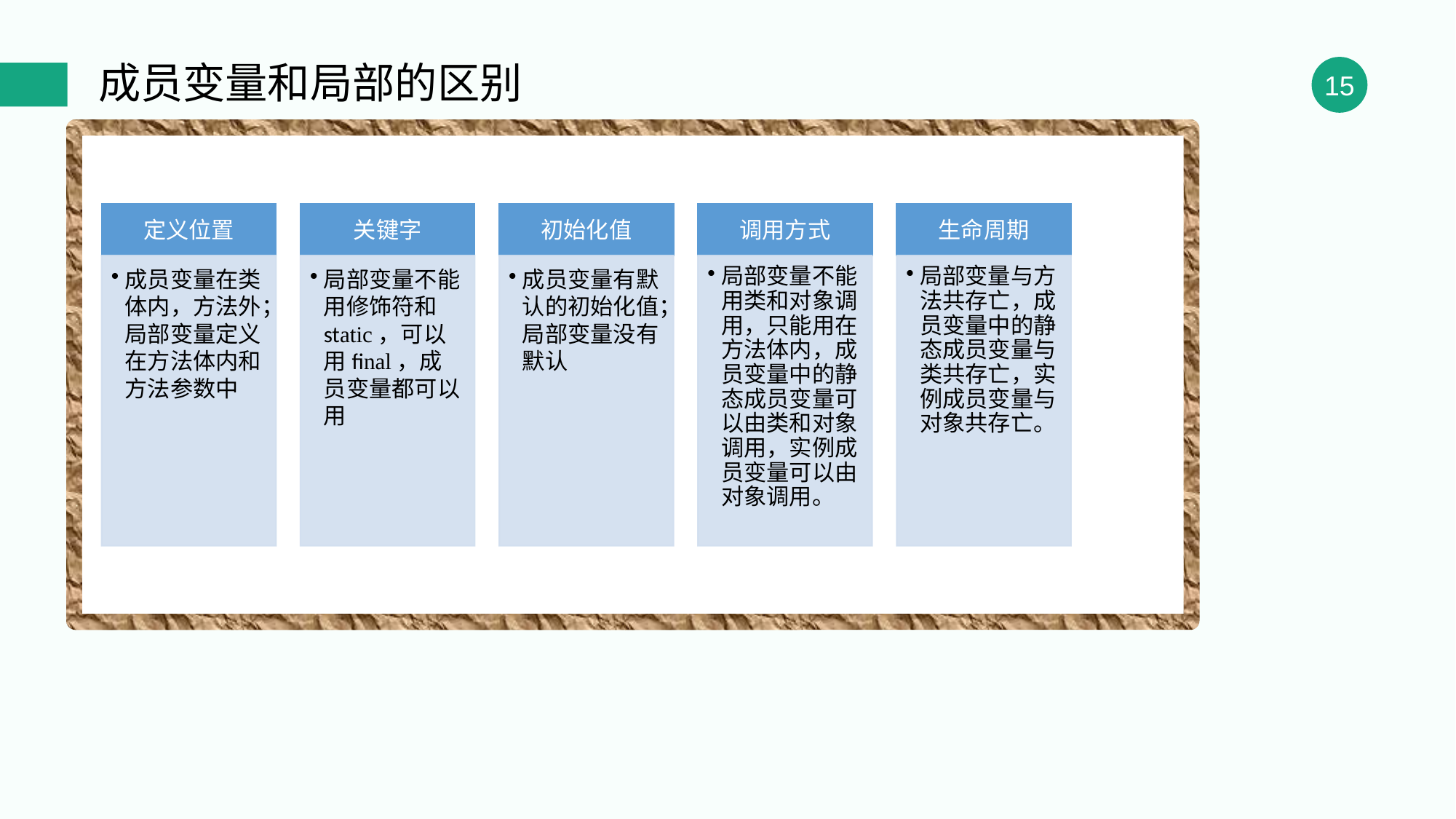

成员变量和局部的区别

定义位置
成员变量在类体内，方法外；局部变量定义在方法体内和方法参数中
关键字
局部变量不能用修饰符和static，可以用final，成员变量都可以用
初始化值
成员变量有默认的初始化值；局部变量没有默认
调用方式
局部变量不能用类和对象调用，只能用在方法体内，成员变量中的静态成员变量可以由类和对象调用，实例成员变量可以由对象调用。
生命周期
局部变量与方法共存亡，成员变量中的静态成员变量与类共存亡，实例成员变量与对象共存亡。